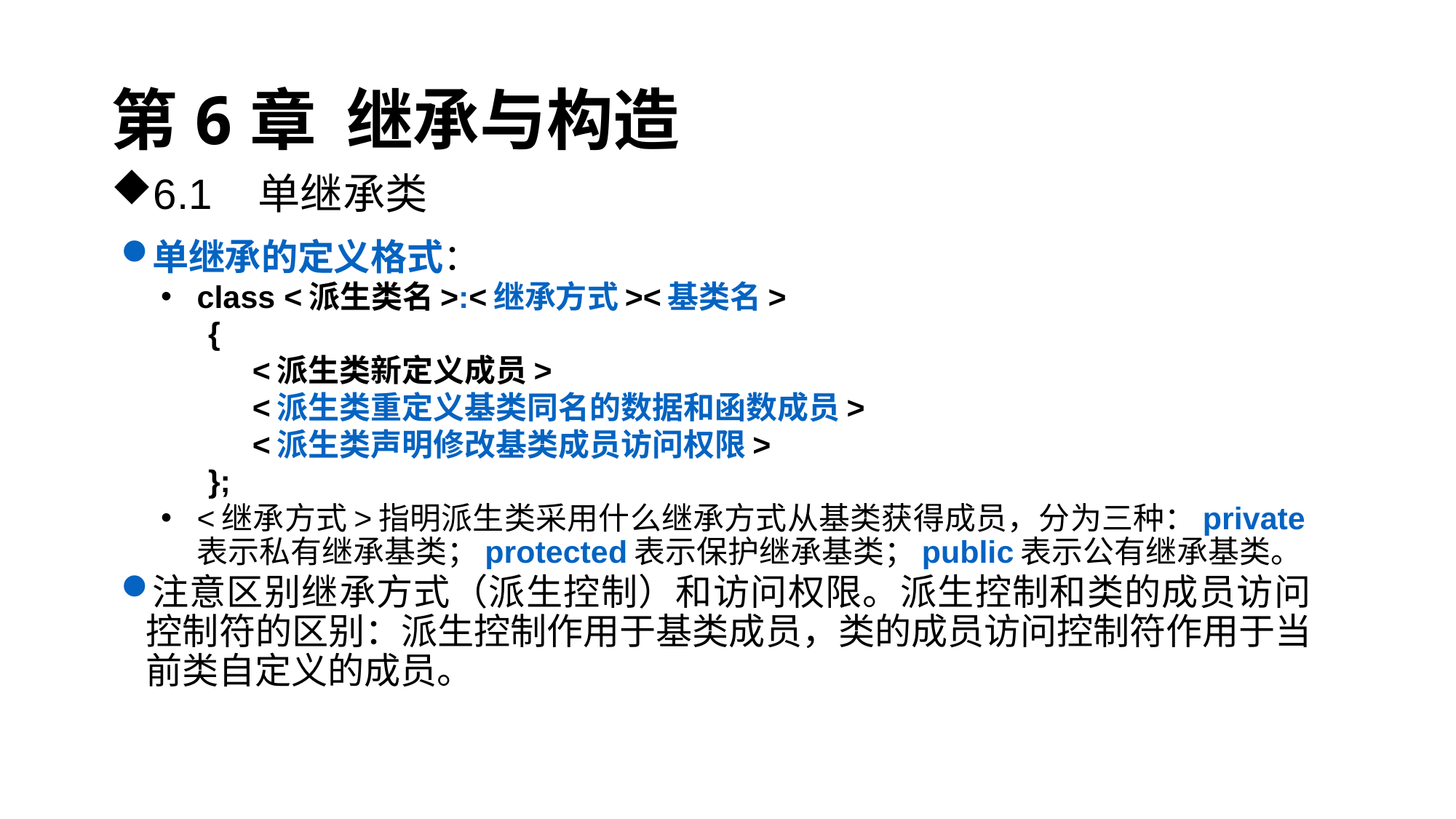

# 第6章  继承与构造
6.1   单继承类
单继承的定义格式：
class <派生类名>:<继承方式><基类名>
          {
　　　　<派生类新定义成员>
　　　　<派生类重定义基类同名的数据和函数成员>
　　　　<派生类声明修改基类成员访问权限>
          };
<继承方式>指明派生类采用什么继承方式从基类获得成员，分为三种：private表示私有继承基类；protected表示保护继承基类；public表示公有继承基类。
注意区别继承方式（派生控制）和访问权限。派生控制和类的成员访问控制符的区别：派生控制作用于基类成员，类的成员访问控制符作用于当前类自定义的成员。